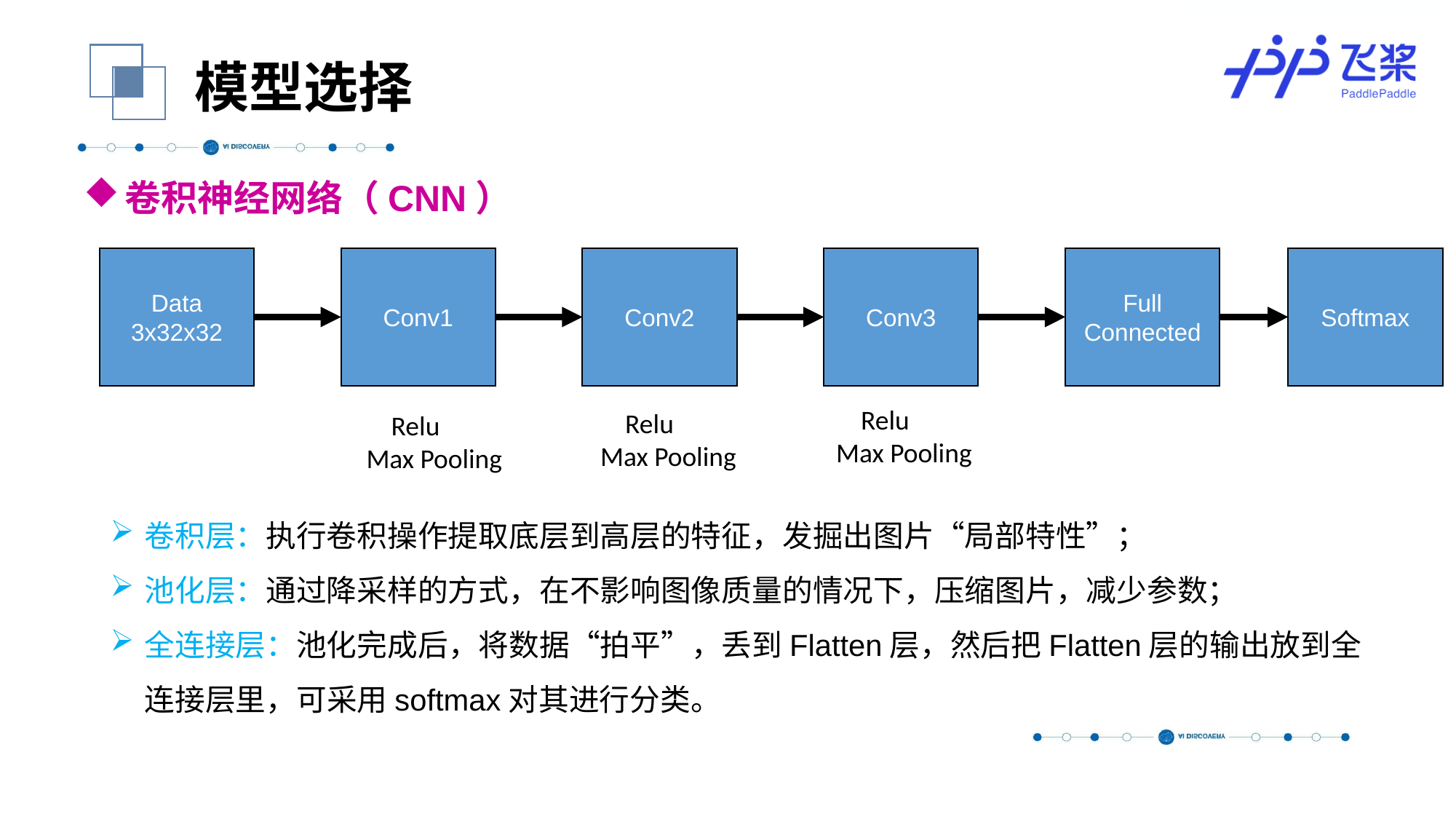

模型选择
卷积神经网络（CNN）
Data
3x32x32
Conv1
Conv2
Conv3
Full
Connected
Softmax
     Relu
 Max Pooling
     Relu
 Max Pooling
     Relu
 Max Pooling
卷积层：执行卷积操作提取底层到高层的特征，发掘出图片“局部特性”；
池化层：通过降采样的方式，在不影响图像质量的情况下，压缩图片，减少参数；
全连接层：池化完成后，将数据“拍平”，丢到Flatten层，然后把Flatten层的输出放到全连接层里，可采用softmax对其进行分类。